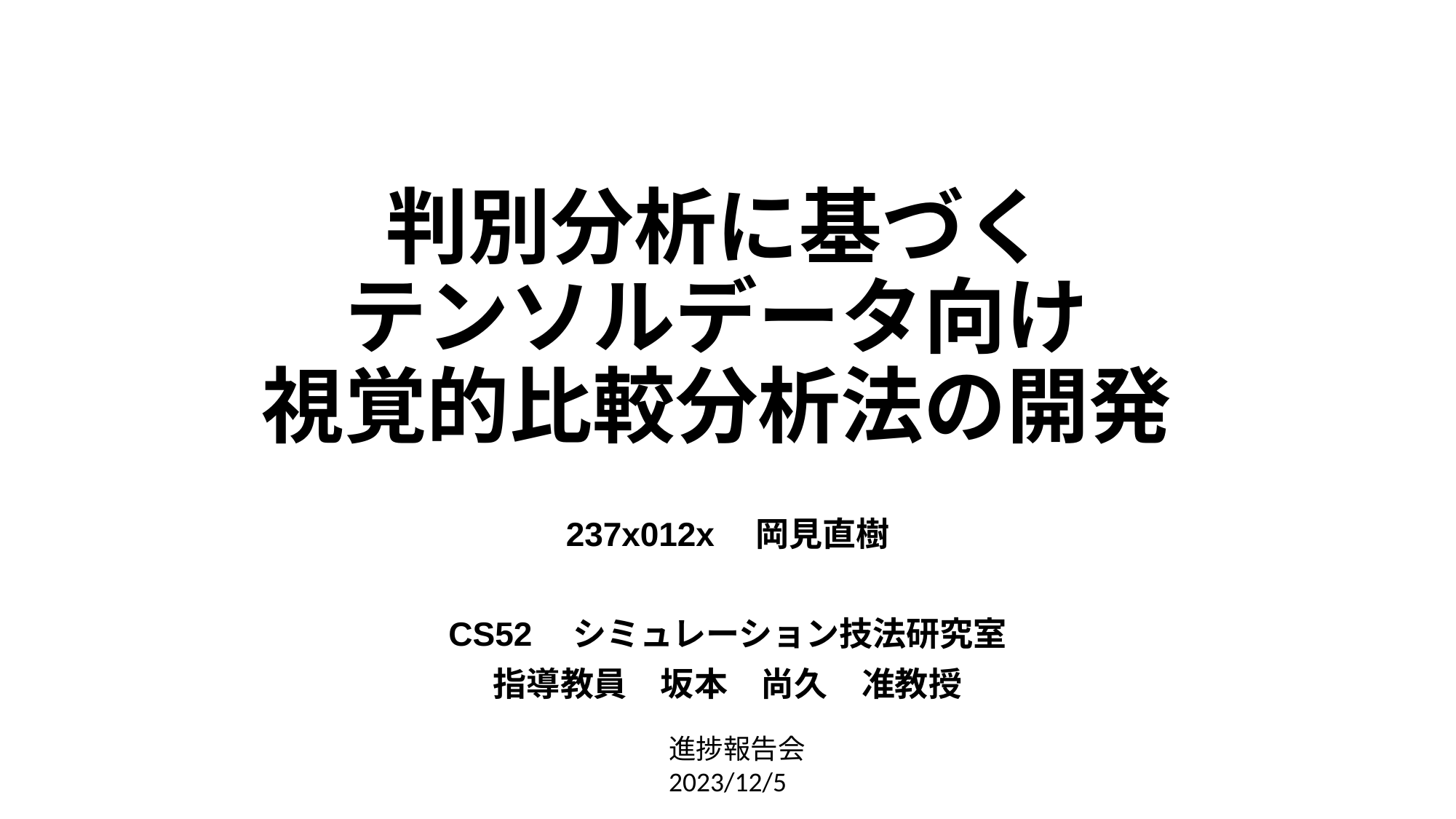

# 判別分析に基づく テンソルデータ向け 視覚的比較分析法の開発
237x012x　岡見直樹

CS52　シミュレーション技法研究室
指導教員　坂本　尚久　准教授
進捗報告会
2023/12/5